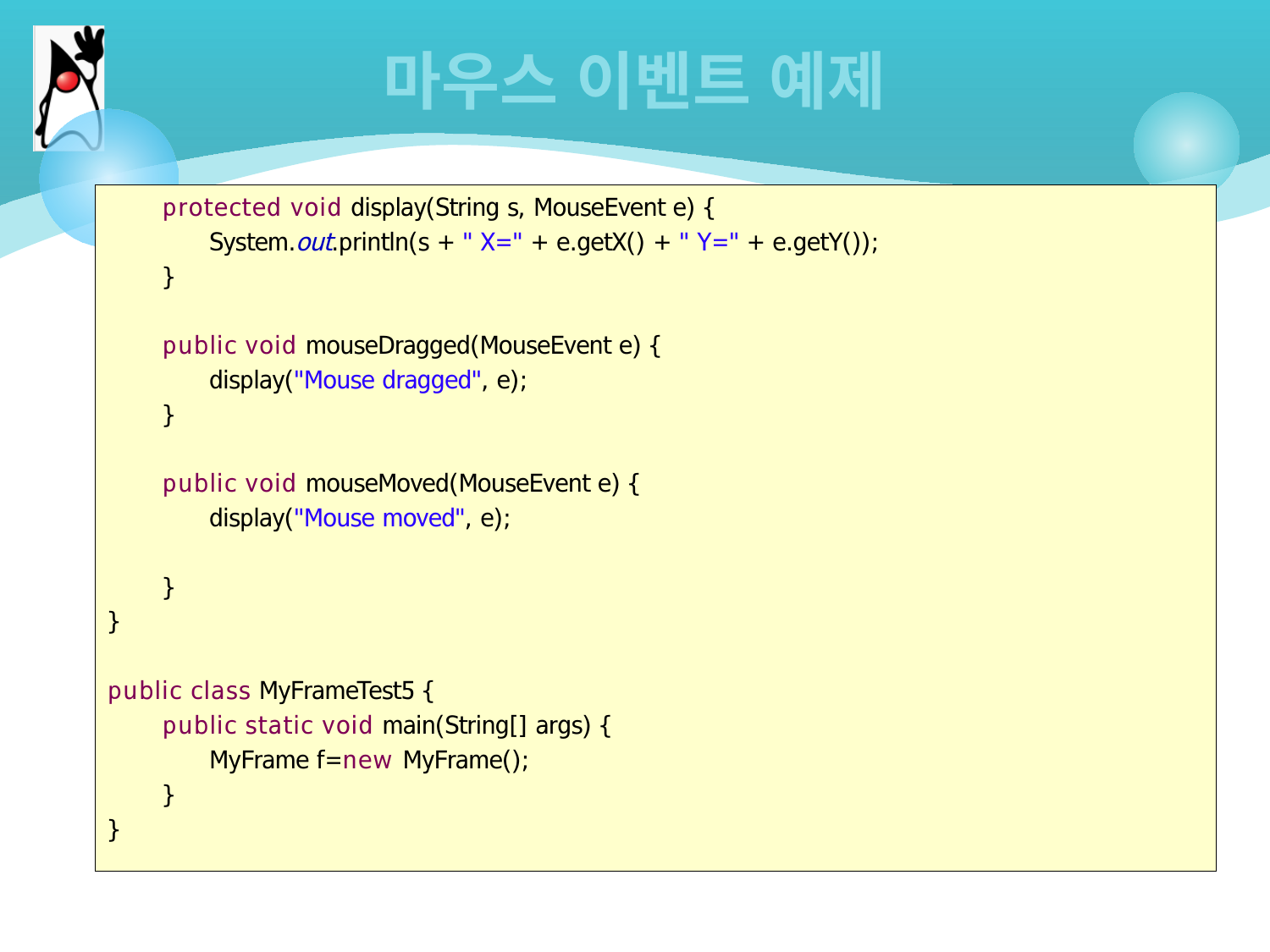

# 마우스 이벤트 예제
       protected void display(String s, MouseEvent e) {
             System.out.println(s + " X=" + e.getX() + " Y=" + e.getY());
       }

       public void mouseDragged(MouseEvent e) {
             display("Mouse dragged", e);
       }

       public void mouseMoved(MouseEvent e) {
             display("Mouse moved", e);

       }
}

public class MyFrameTest5 {
       public static void main(String[] args) {
             MyFrame f=new MyFrame();
       }
}